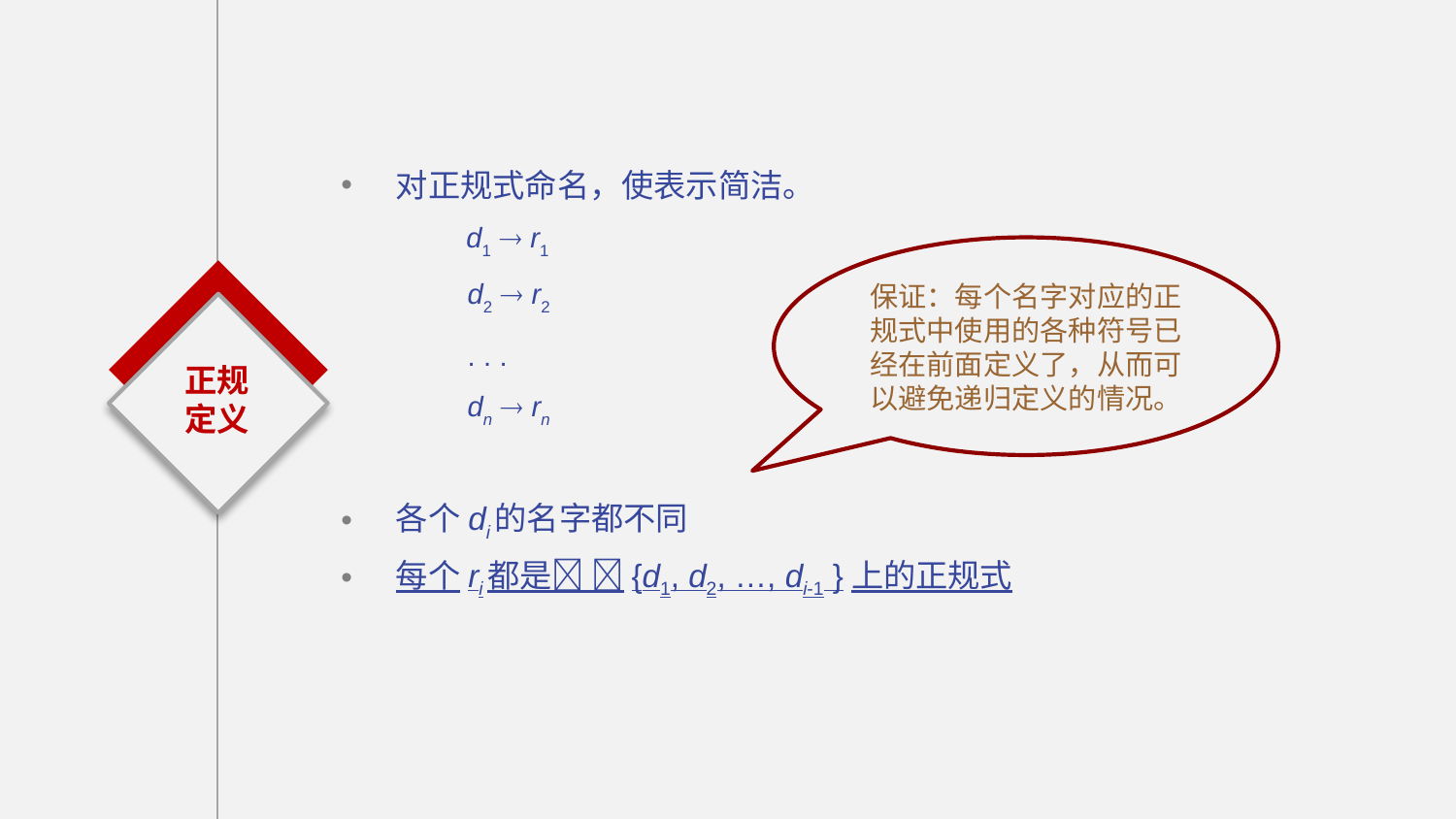

对正规式命名，使表示简洁。
 d1 → r1
 d2 → r2
 . . .
 dn → rn

各个di的名字都不同
每个ri都是∑ ∪{d1, d2, …, di-1 }上的正规式
保证：每个名字对应的正规式中使用的各种符号已经在前面定义了，从而可以避免递归定义的情况。

正规
定义